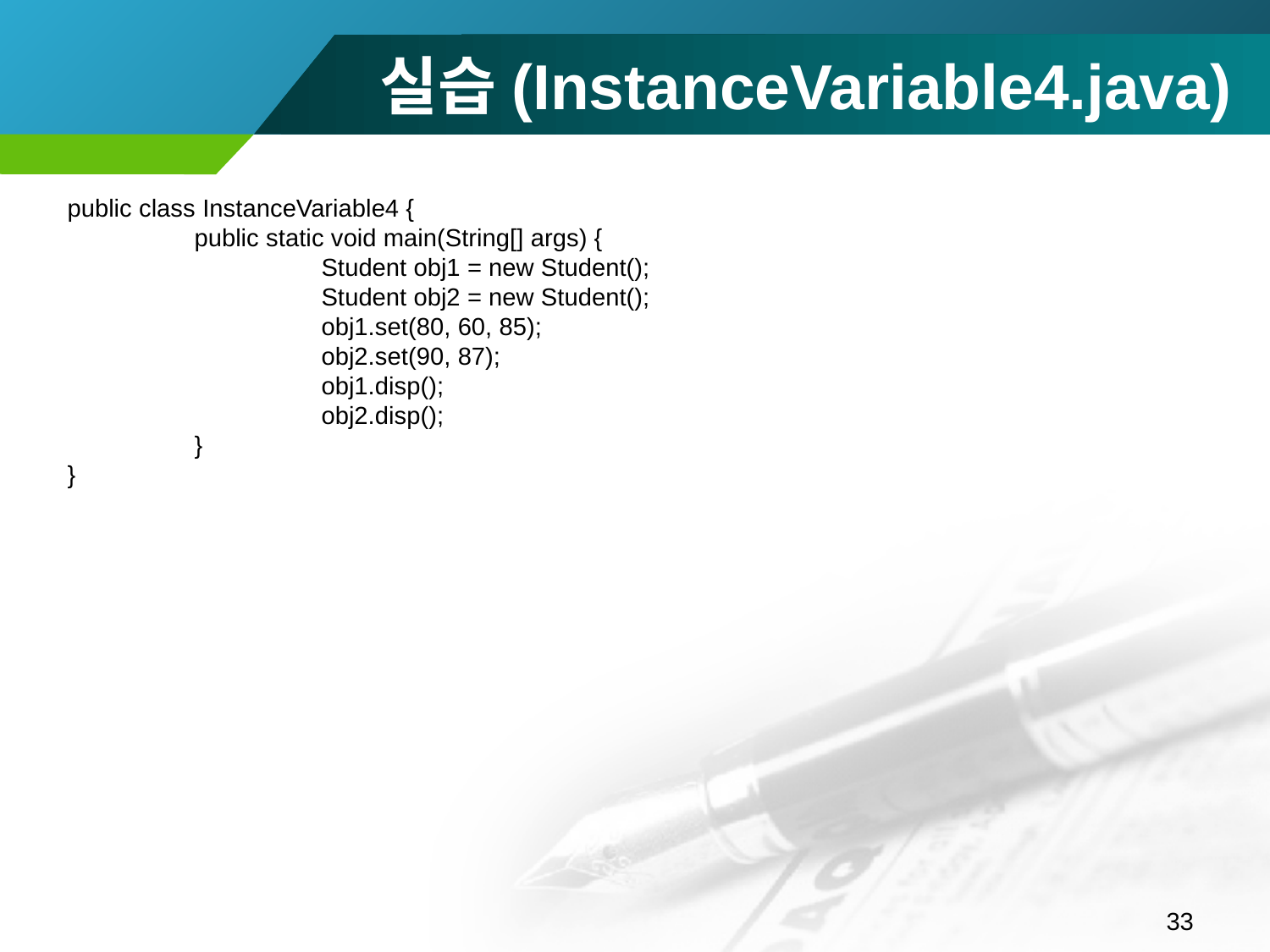

# 실습(InstanceVariable4.java)
public class InstanceVariable4 {
	public static void main(String[] args) {
		Student obj1 = new Student();
		Student obj2 = new Student();
		obj1.set(80, 60, 85);
		obj2.set(90, 87);
		obj1.disp();
		obj2.disp();
	}
}
33